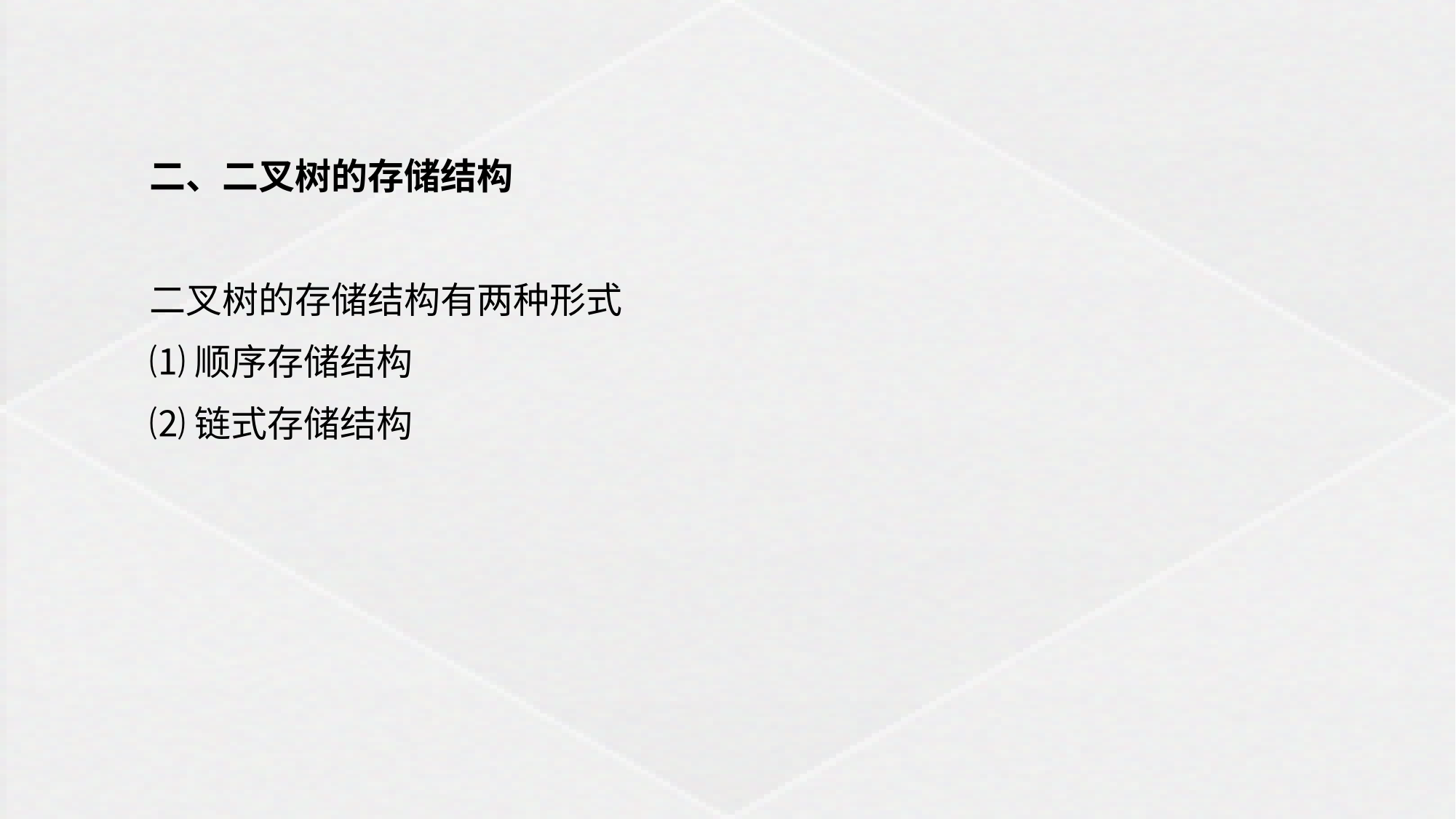

二、二叉树的存储结构

二叉树的存储结构有两种形式
⑴顺序存储结构
⑵链式存储结构